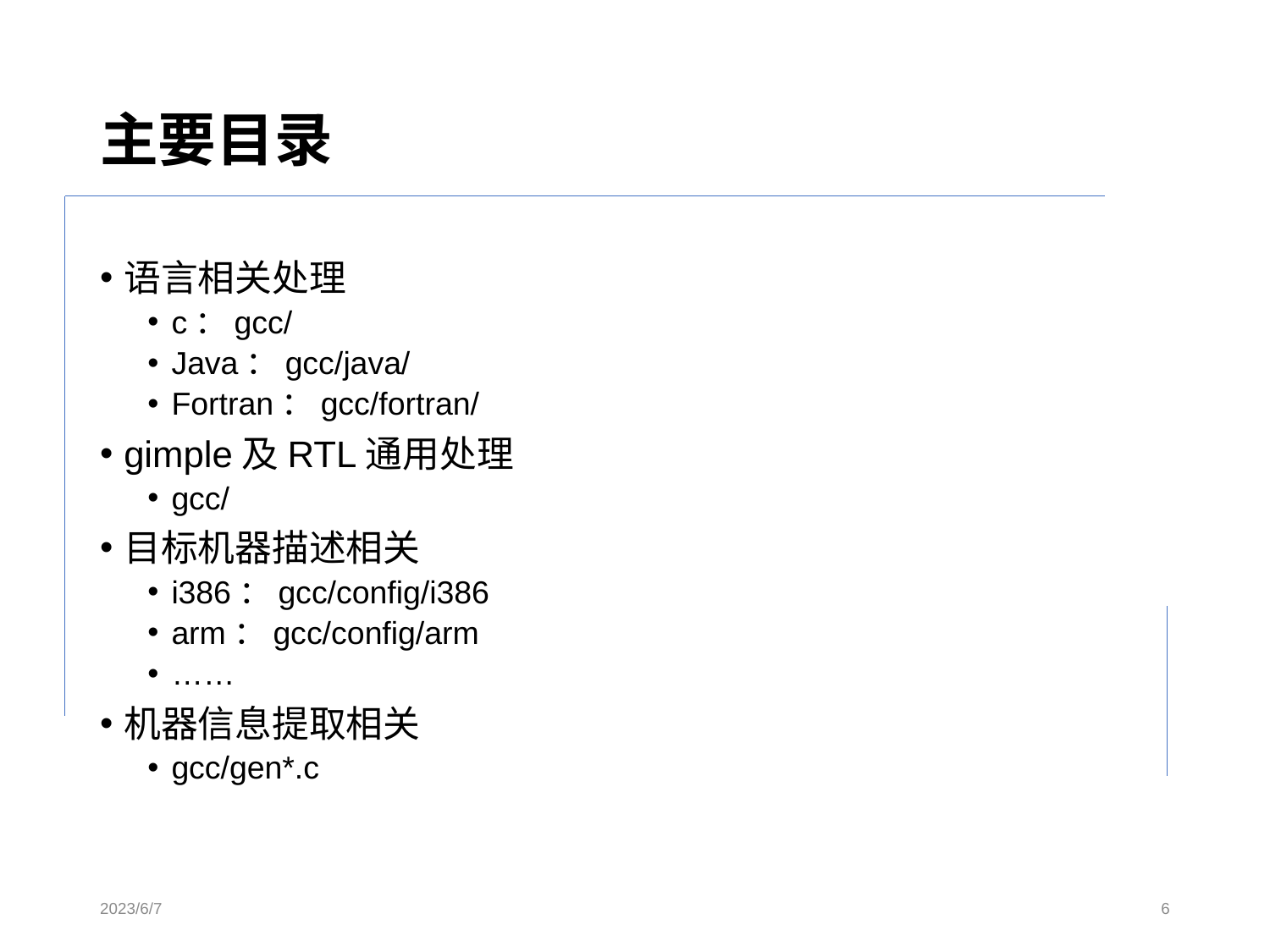

# 主要目录
语言相关处理
c：gcc/
Java：gcc/java/
Fortran：gcc/fortran/
gimple及RTL通用处理
gcc/
目标机器描述相关
i386：gcc/config/i386
arm：gcc/config/arm
……
机器信息提取相关
gcc/gen*.c
2023/6/7
6